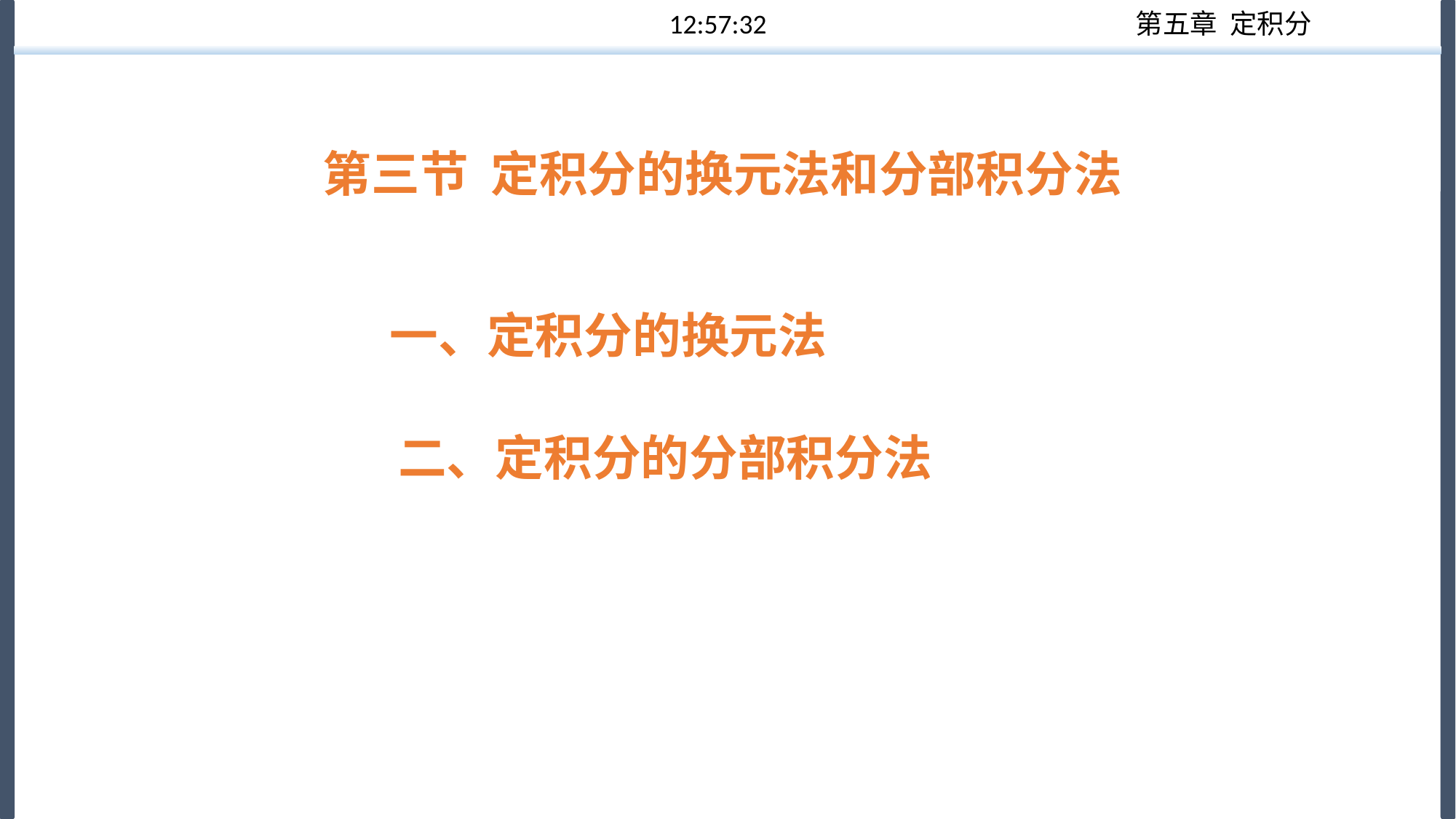

12:57:32
第三节  定积分的换元法和分部积分法
一、定积分的换元法
二、定积分的分部积分法